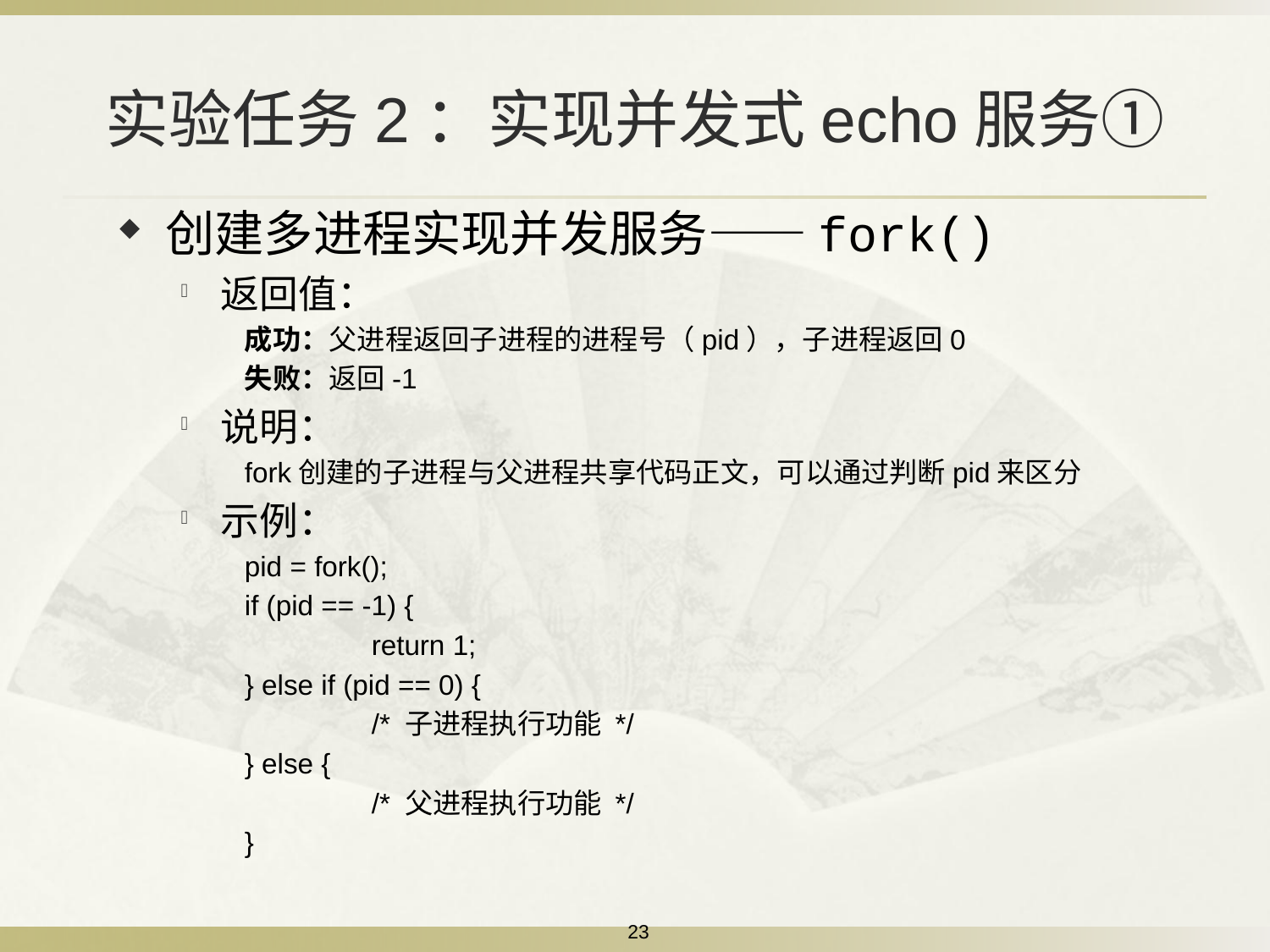

# 实验任务2：实现并发式echo服务①
创建多进程实现并发服务——fork()
返回值：
成功：父进程返回子进程的进程号（pid），子进程返回0
失败：返回-1
说明：
fork创建的子进程与父进程共享代码正文，可以通过判断pid来区分
示例：
pid = fork();
if (pid == -1) {
	return 1;
} else if (pid == 0) {
	/* 子进程执行功能 */
} else {
	/* 父进程执行功能 */
}
23